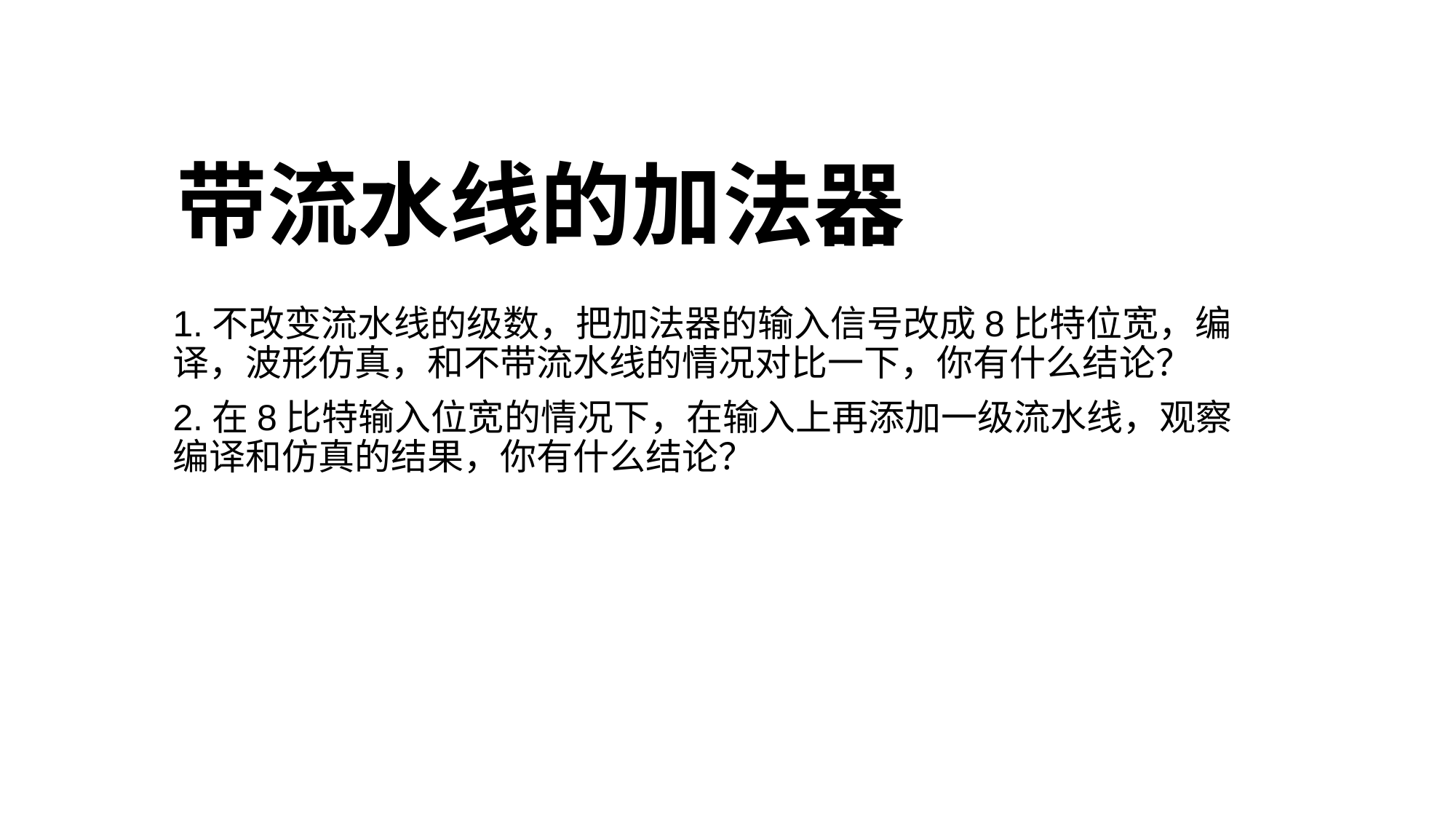

带流水线的加法器
1.不改变流水线的级数，把加法器的输入信号改成8比特位宽，编译，波形仿真，和不带流水线的情况对比一下，你有什么结论？
2.在8比特输入位宽的情况下，在输入上再添加一级流水线，观察编译和仿真的结果，你有什么结论？